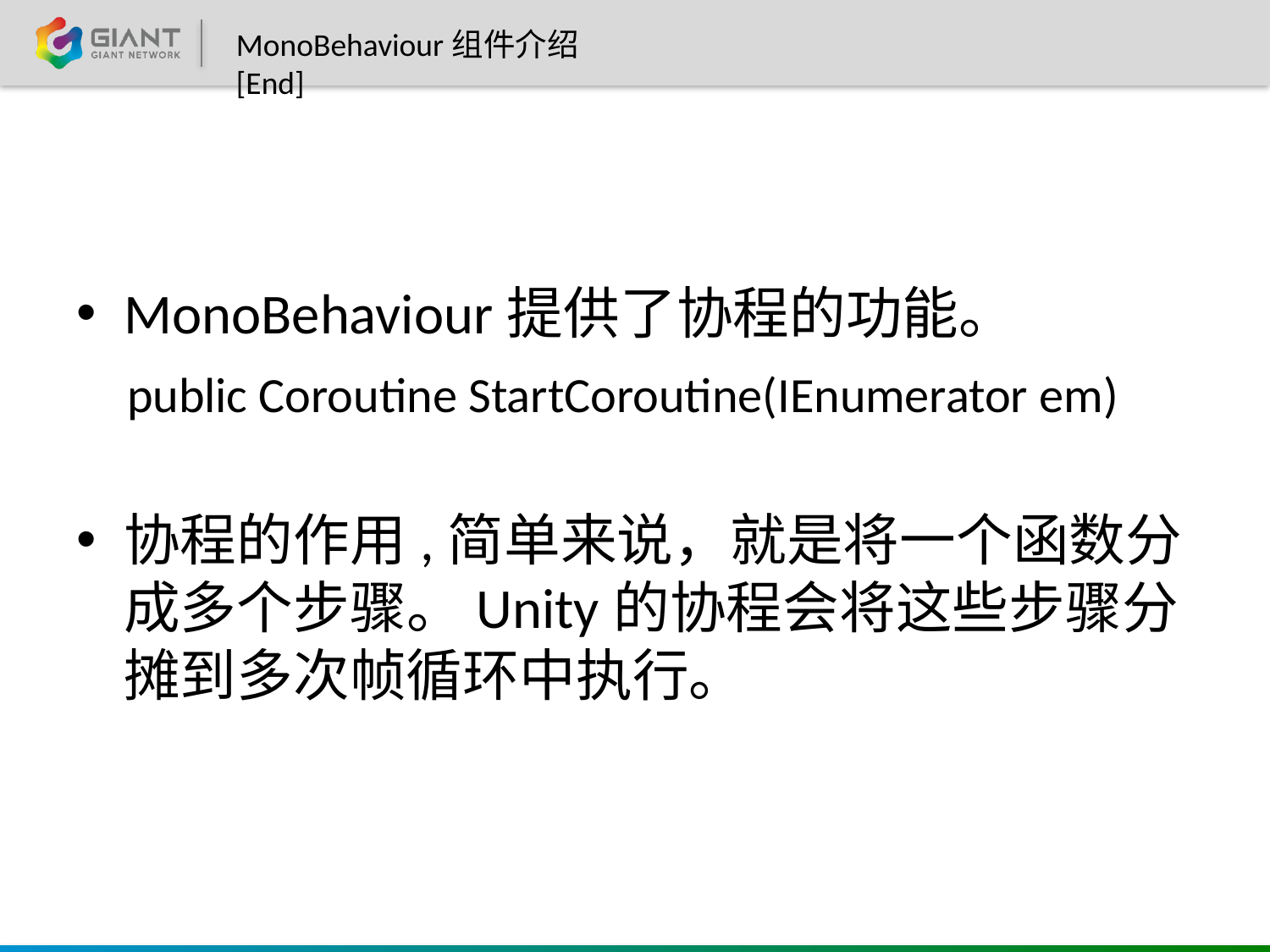

MonoBehaviour组件介绍[End]
MonoBehaviour提供了协程的功能。
    public Coroutine StartCoroutine(IEnumerator em)

协程的作用,简单来说，就是将一个函数分成多个步骤。Unity的协程会将这些步骤分摊到多次帧循环中执行。